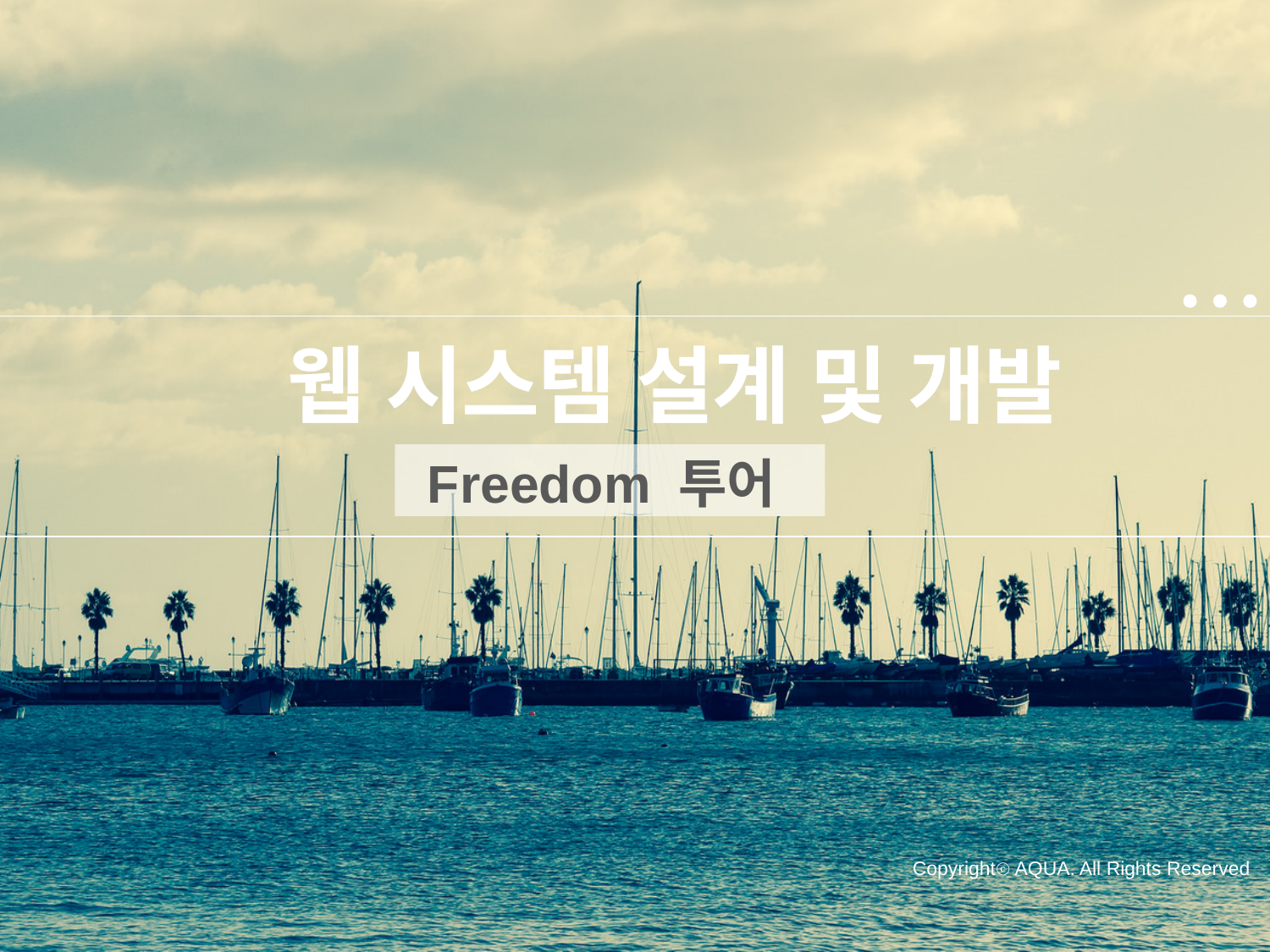

웹 시스템 설계 및 개발

Freedom 투어
Copyrightⓒ AQUA. All Rights Reserved